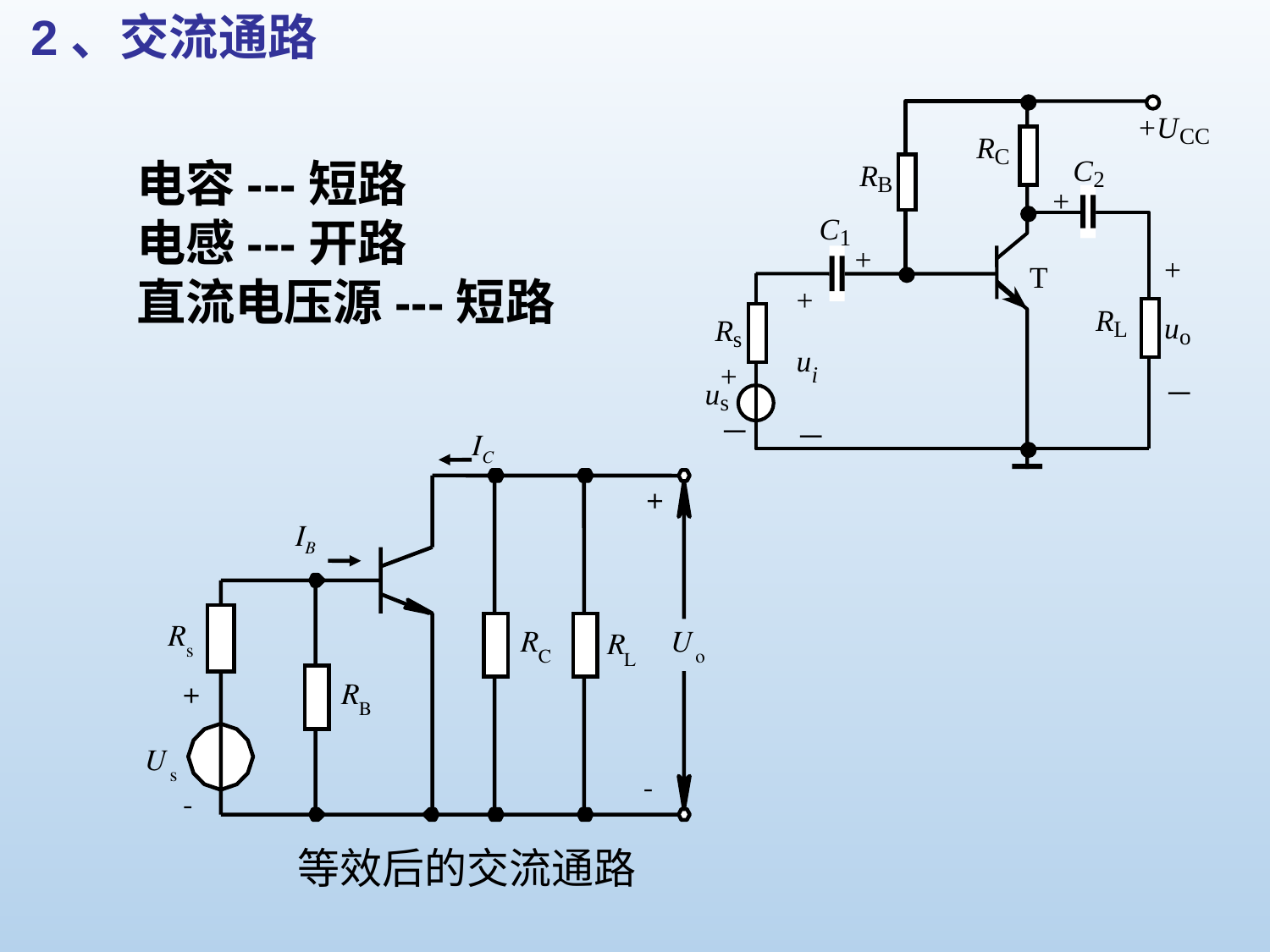

2、交流通路

+
U
CC

R
C

C

R
2
B

+

C

1

+

+

T

+

R

u
R
L
o
s
u

+
i

u
－

s
－
－

电容---短路
电感---开路
直流电压源---短路
IC

+

IB

R
R
U
R
s
C
o
L

+
R
B

U
s
-

-

等效后的交流通路